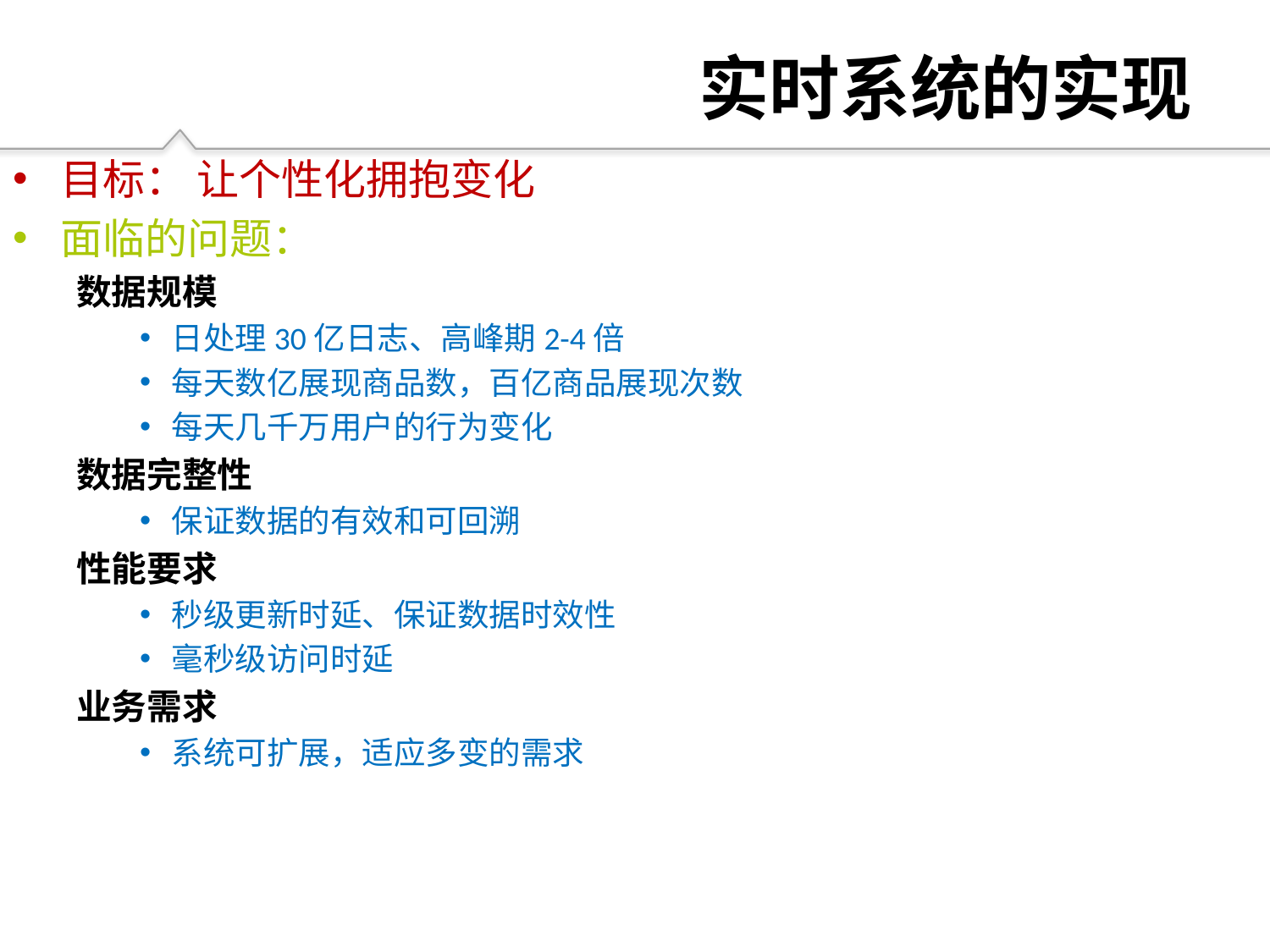

# 实时系统的实现
目标： 让个性化拥抱变化
面临的问题：
数据规模
日处理30亿日志、高峰期2-4倍
每天数亿展现商品数，百亿商品展现次数
每天几千万用户的行为变化
数据完整性
保证数据的有效和可回溯
性能要求
秒级更新时延、保证数据时效性
毫秒级访问时延
业务需求
系统可扩展，适应多变的需求